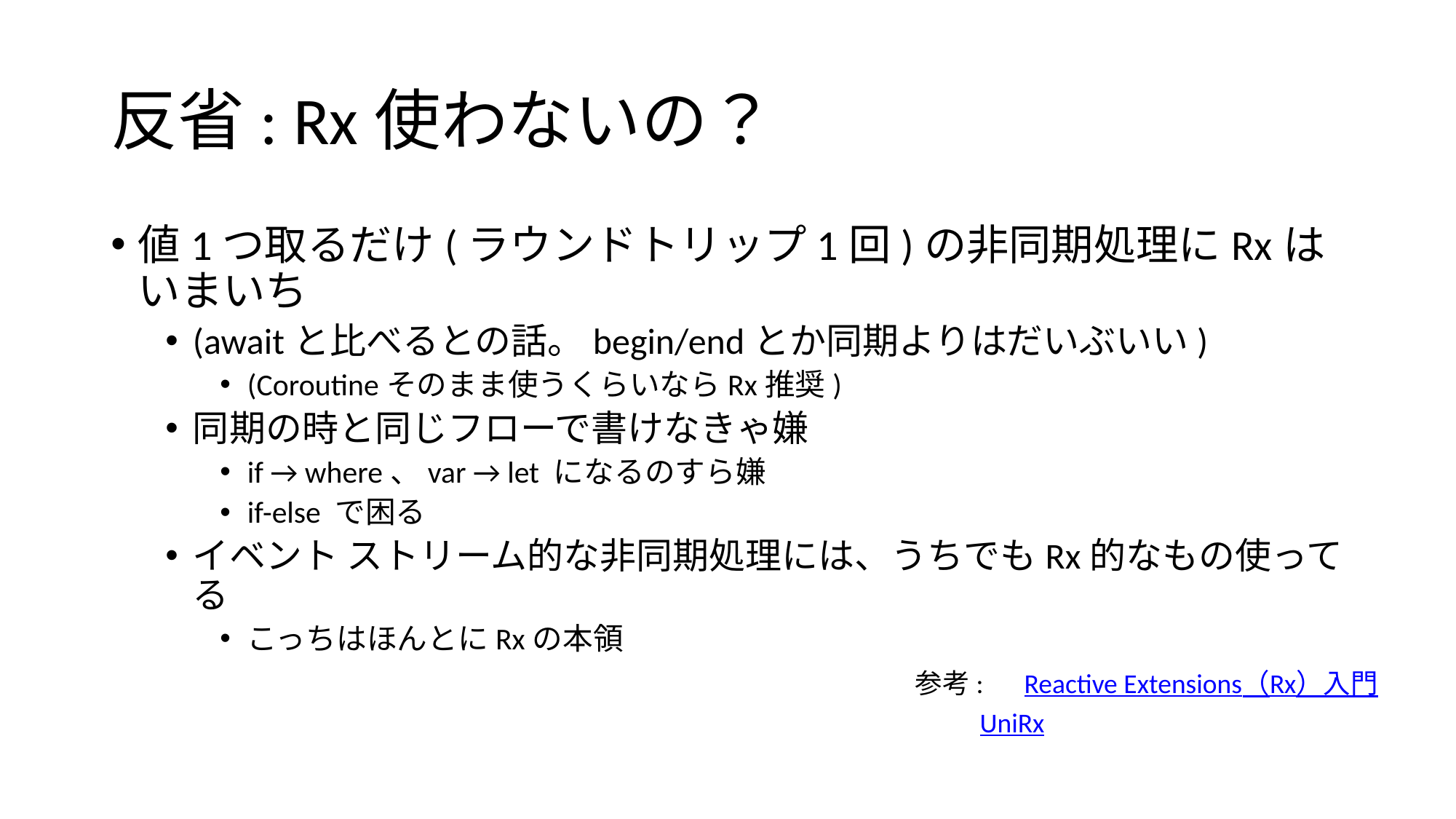

# 反省: Rx使わないの？
値1つ取るだけ(ラウンドトリップ1回)の非同期処理にRxはいまいち
(awaitと比べるとの話。begin/endとか同期よりはだいぶいい)
(Coroutineそのまま使うくらいならRx推奨)
同期の時と同じフローで書けなきゃ嫌
if → where、var → let になるのすら嫌
if-else で困る
イベント ストリーム的な非同期処理には、うちでもRx的なもの使ってる
こっちはほんとにRxの本領
参考:	Reactive Extensions（Rx）入門
	UniRx